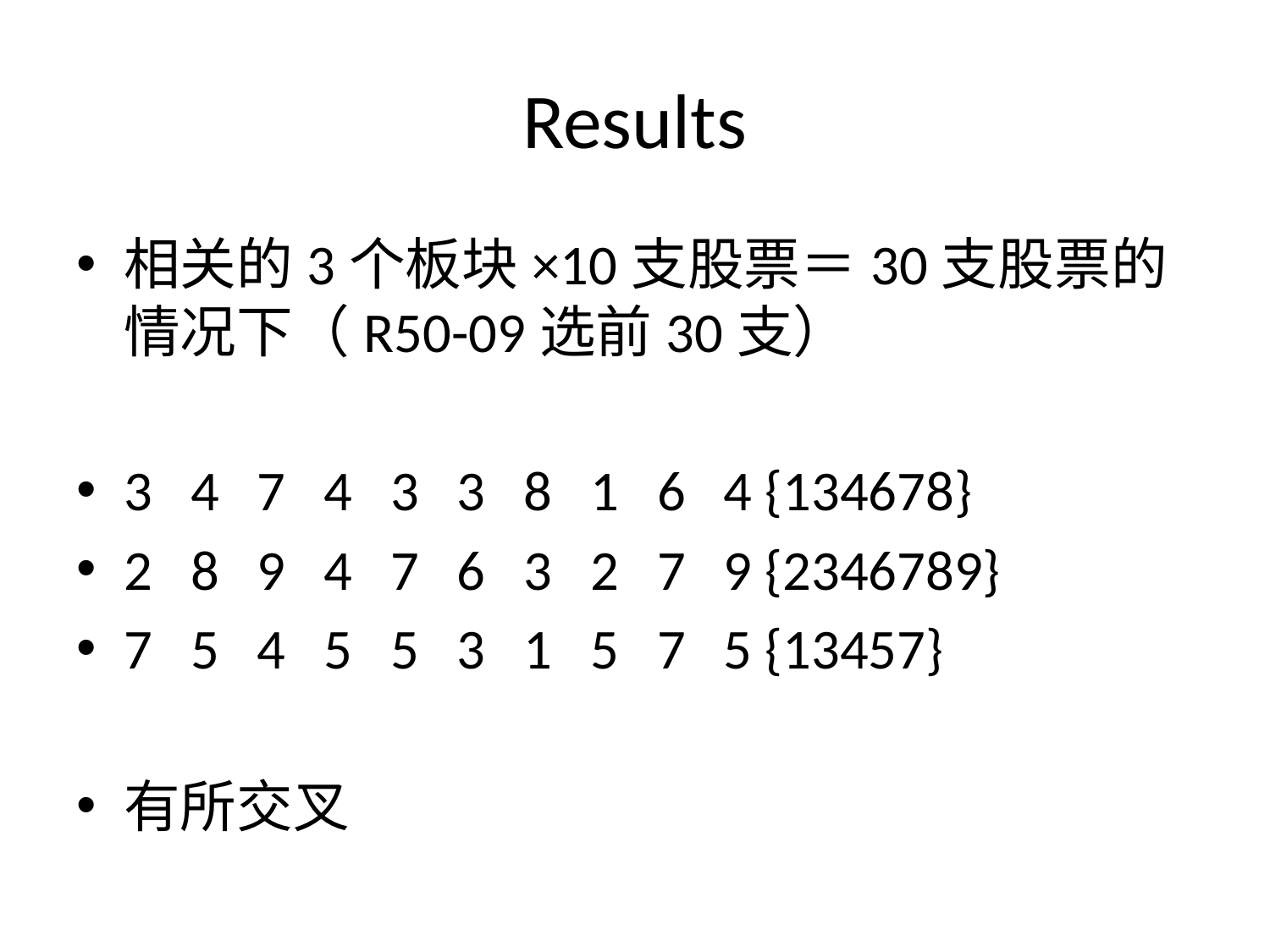

# Results
相关的3个板块×10支股票＝30支股票的情况下（R50-09选前30支）

3   4   7   4   3   3   8   1   6   4 {134678}
2   8   9   4   7   6   3   2   7   9 {2346789}
7   5   4   5   5   3   1   5   7   5 {13457}

有所交叉